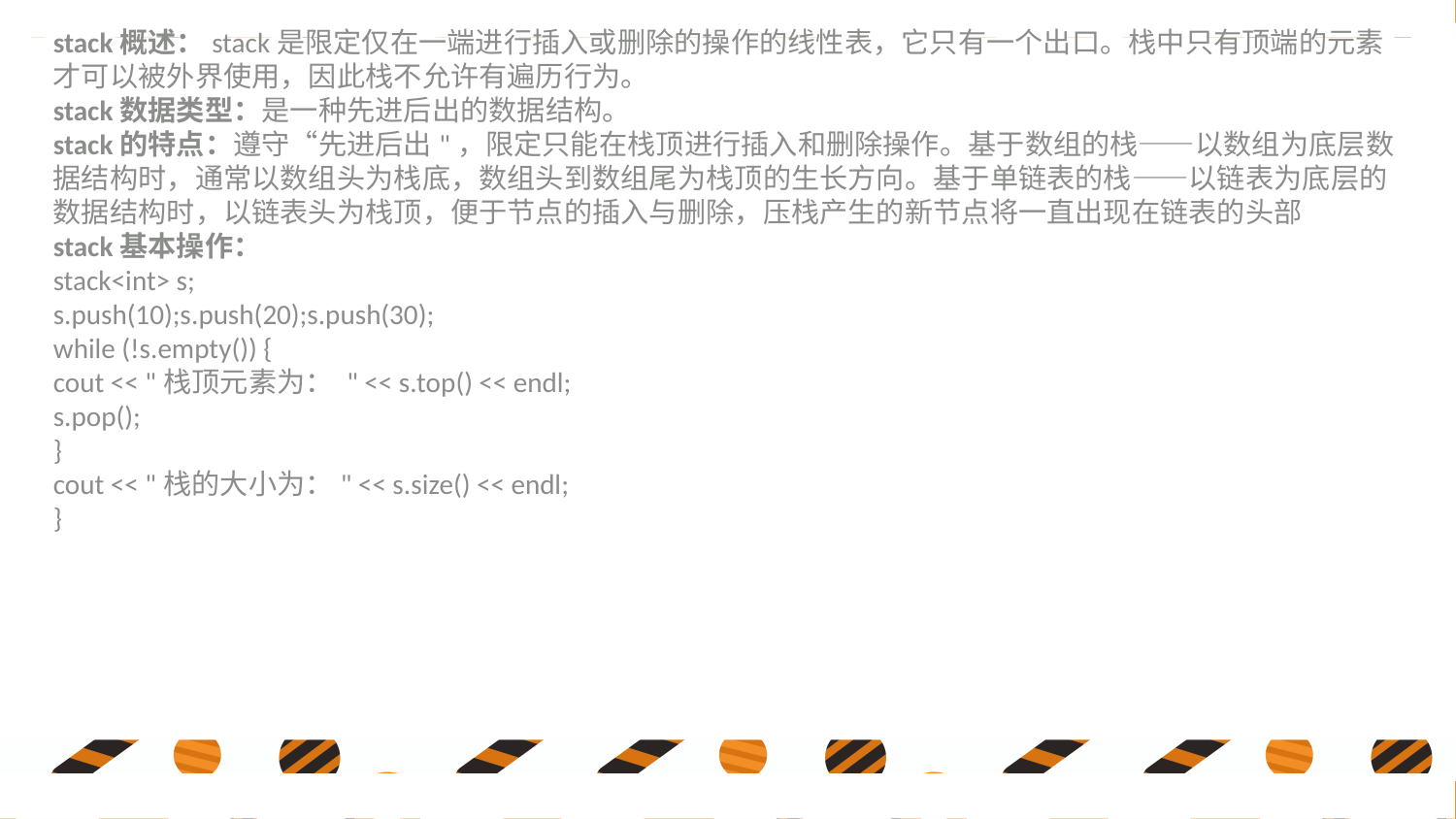

stack概述：stack是限定仅在一端进行插入或删除的操作的线性表，它只有一个出口。栈中只有顶端的元素才可以被外界使用，因此栈不允许有遍历行为。
stack数据类型：是一种先进后出的数据结构。
stack的特点：遵守“先进后出"，限定只能在栈顶进行插入和删除操作。基于数组的栈——以数组为底层数据结构时，通常以数组头为栈底，数组头到数组尾为栈顶的生长方向。基于单链表的栈——以链表为底层的数据结构时，以链表头为栈顶，便于节点的插入与删除，压栈产生的新节点将一直出现在链表的头部
stack基本操作：
stack<int> s;
s.push(10);s.push(20);s.push(30);
while (!s.empty()) {
cout << "栈顶元素为： " << s.top() << endl;
s.pop();
}
cout << "栈的大小为：" << s.size() << endl;
}